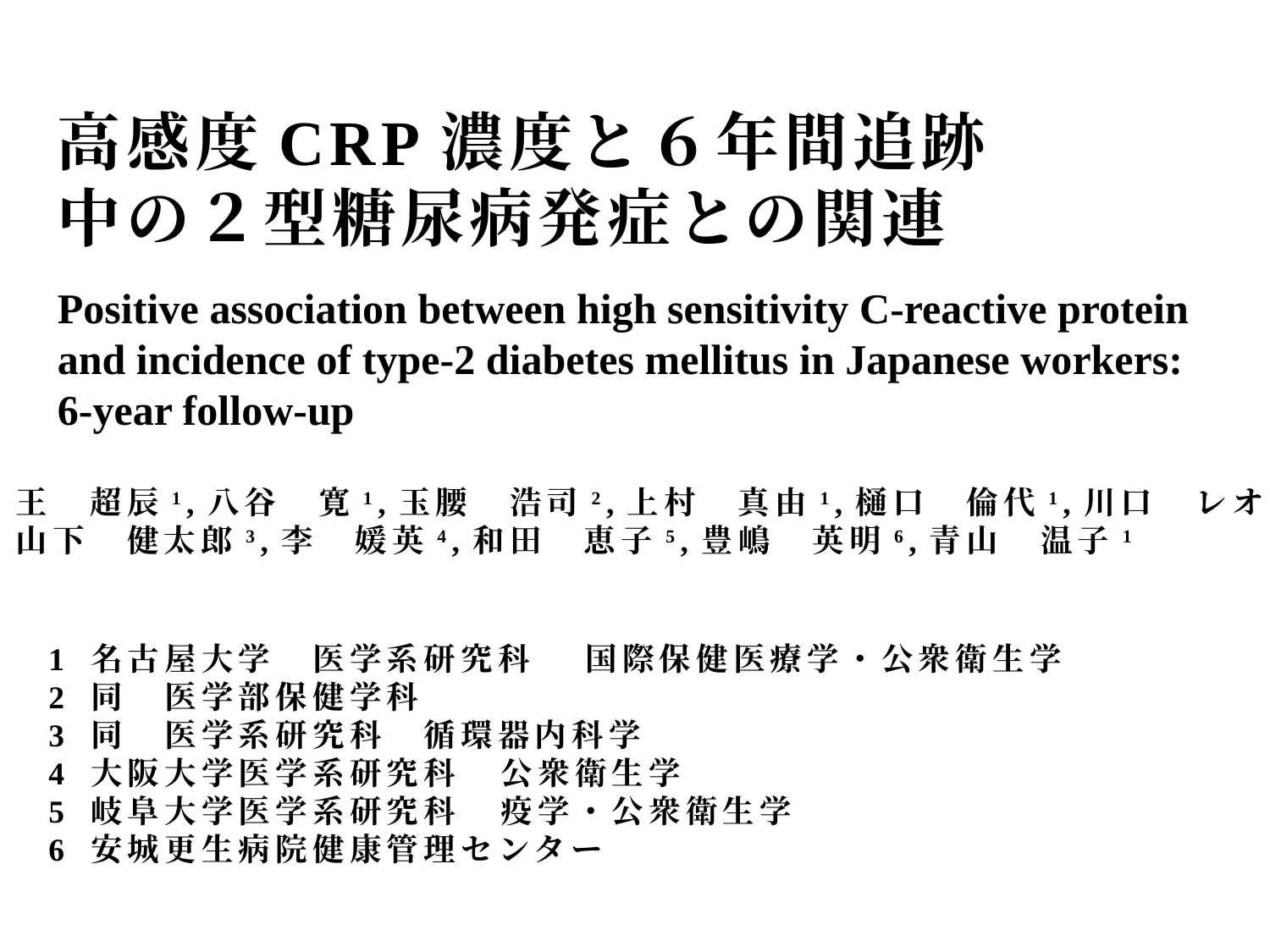

# 高感度CRP濃度と６年間追跡中の２型糖尿病発症との関連
Positive association between high sensitivity C-reactive protein and incidence of type-2 diabetes mellitus in Japanese workers: 6-year follow-up
王　超辰1,八谷　寛1,玉腰　浩司2,上村　真由1,樋口　倫代1,川口　レオ1,
山下　健太郎3,李　媛英4,和田　恵子5,豊嶋　英明6,青山　温子1
1 名古屋大学　医学系研究科 　国際保健医療学・公衆衛生学
2 同　医学部保健学科
3 同　医学系研究科　循環器内科学
4 大阪大学医学系研究科   公衆衛生学
5 岐阜大学医学系研究科   疫学・公衆衛生学
6 安城更生病院健康管理センター